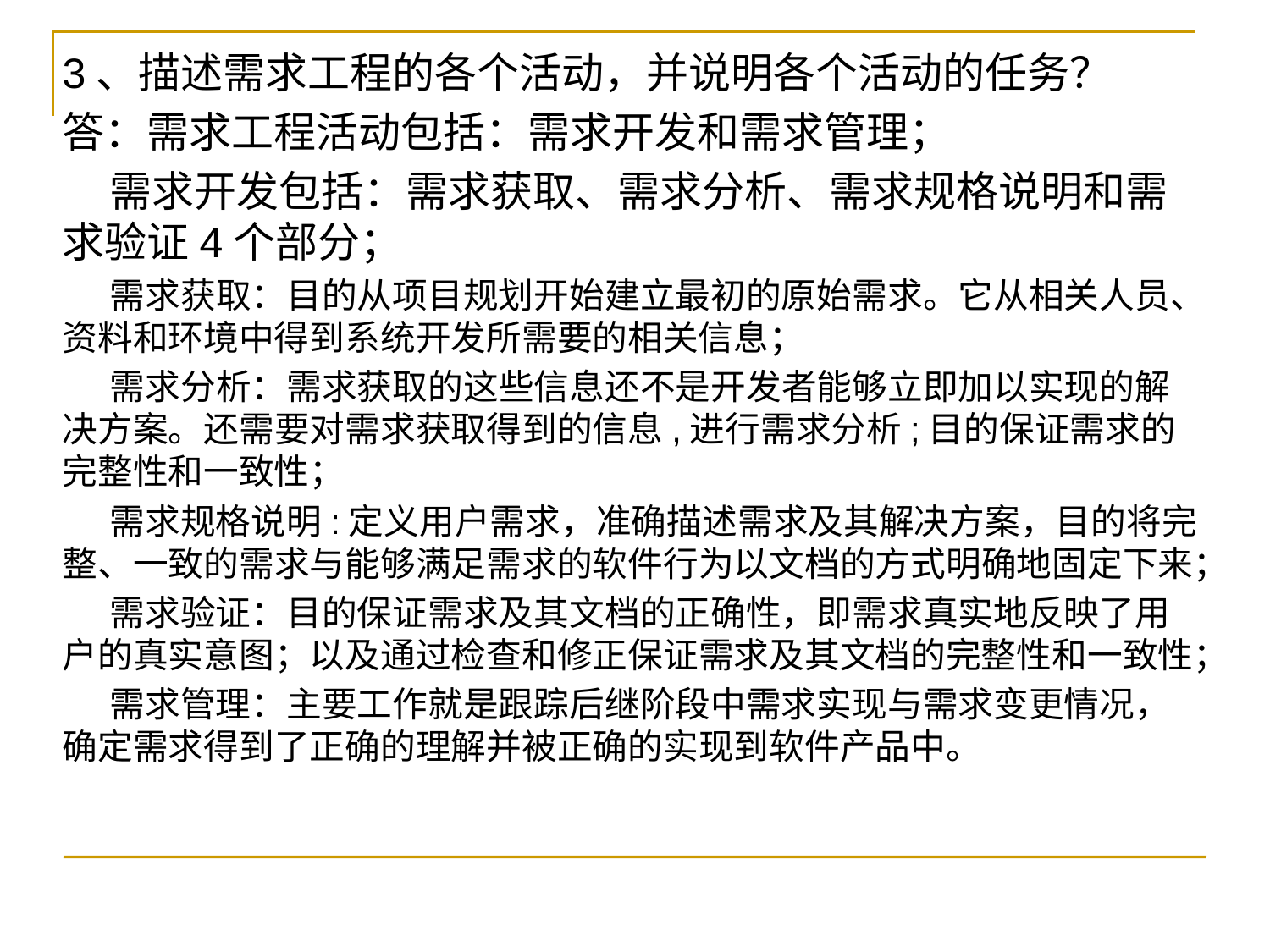

3、描述需求工程的各个活动，并说明各个活动的任务？
答：需求工程活动包括：需求开发和需求管理；
需求开发包括：需求获取、需求分析、需求规格说明和需求验证4个部分；
需求获取：目的从项目规划开始建立最初的原始需求。它从相关人员、资料和环境中得到系统开发所需要的相关信息；
需求分析：需求获取的这些信息还不是开发者能够立即加以实现的解决方案。还需要对需求获取得到的信息,进行需求分析;目的保证需求的完整性和一致性；
需求规格说明:定义用户需求，准确描述需求及其解决方案，目的将完整、一致的需求与能够满足需求的软件行为以文档的方式明确地固定下来；
需求验证：目的保证需求及其文档的正确性，即需求真实地反映了用户的真实意图；以及通过检查和修正保证需求及其文档的完整性和一致性；
需求管理：主要工作就是跟踪后继阶段中需求实现与需求变更情况，确定需求得到了正确的理解并被正确的实现到软件产品中。